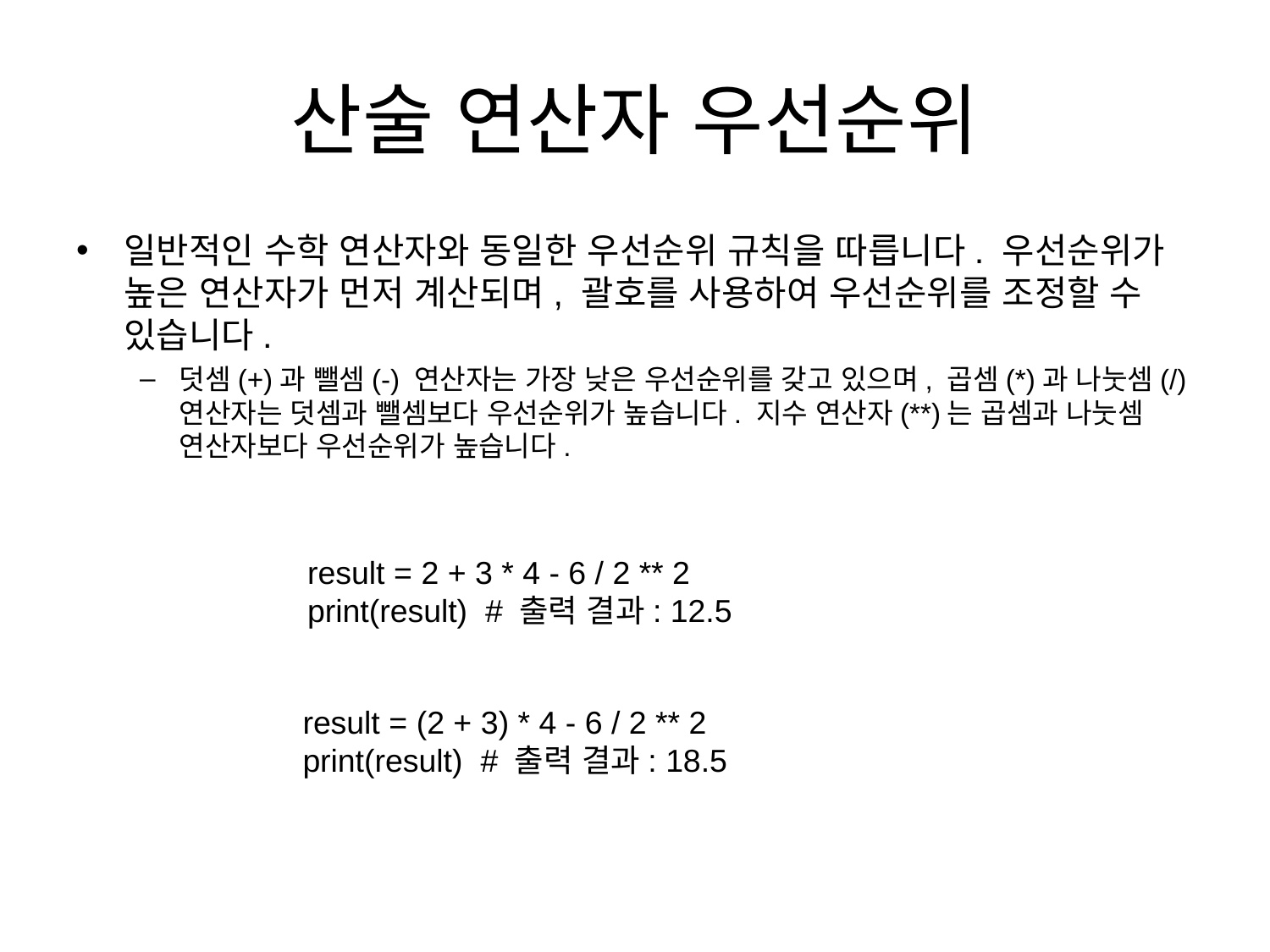

# 산술 연산자 우선순위
일반적인 수학 연산자와 동일한 우선순위 규칙을 따릅니다. 우선순위가 높은 연산자가 먼저 계산되며, 괄호를 사용하여 우선순위를 조정할 수 있습니다.
덧셈(+)과 뺄셈(-) 연산자는 가장 낮은 우선순위를 갖고 있으며, 곱셈(*)과 나눗셈(/) 연산자는 덧셈과 뺄셈보다 우선순위가 높습니다. 지수 연산자(**)는 곱셈과 나눗셈 연산자보다 우선순위가 높습니다.
result = 2 + 3 * 4 - 6 / 2 ** 2
print(result)  # 출력 결과: 12.5
result = (2 + 3) * 4 - 6 / 2 ** 2
print(result)  # 출력 결과: 18.5